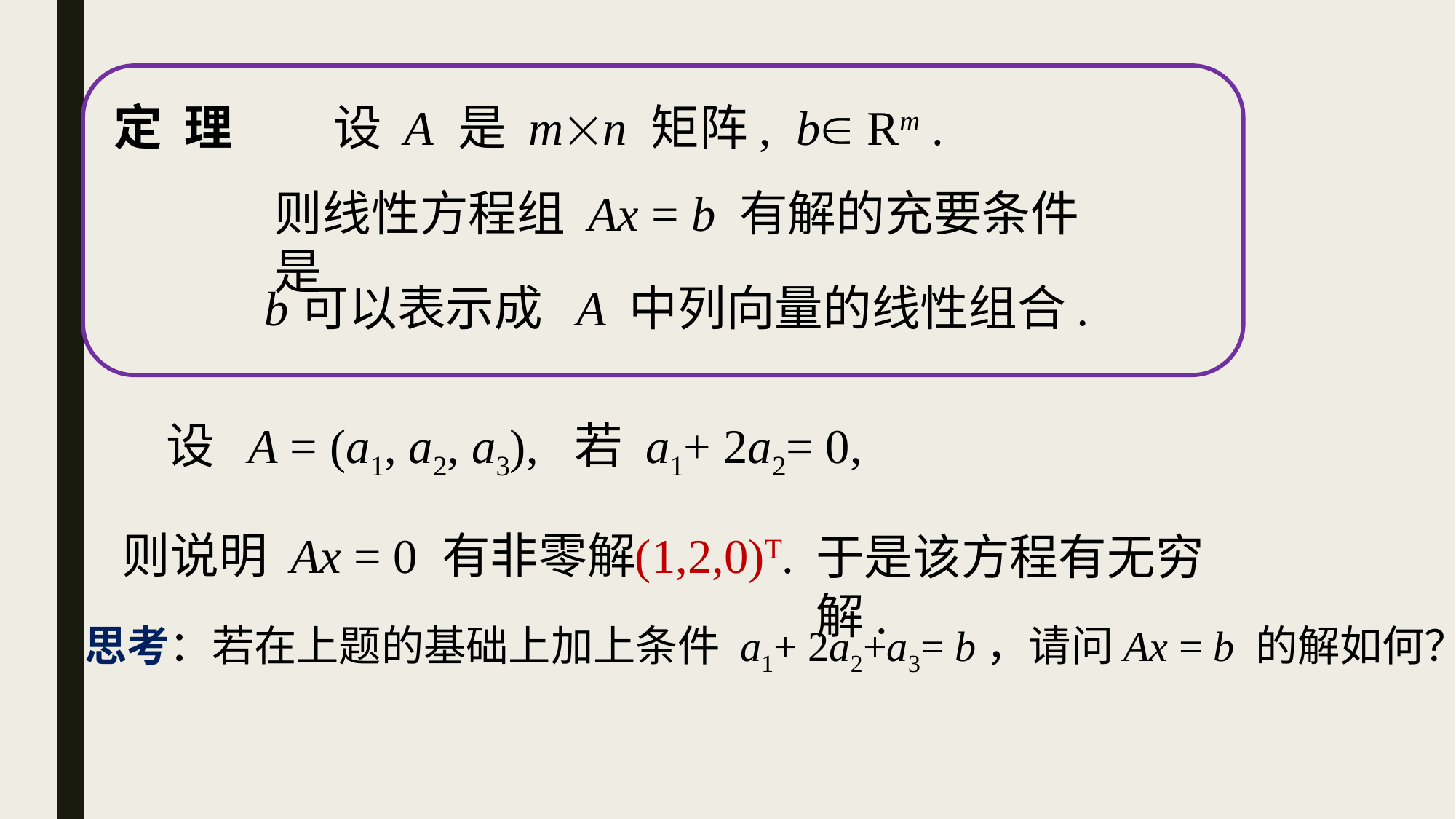

定  理         设 A 是 m×n 矩阵,  b∈ Rm .
则线性方程组 Ax = b 有解的充要条件是
b可以表示成  A 中列向量的线性组合.
 设  A = (a1, a2, a3),  若 a1+ 2a2= 0,
则说明 Ax = 0 有非零解
(1,2,0)T.
于是该方程有无穷解.
思考：若在上题的基础上加上条件 a1+ 2a2+a3= b，请问Ax = b 的解如何？